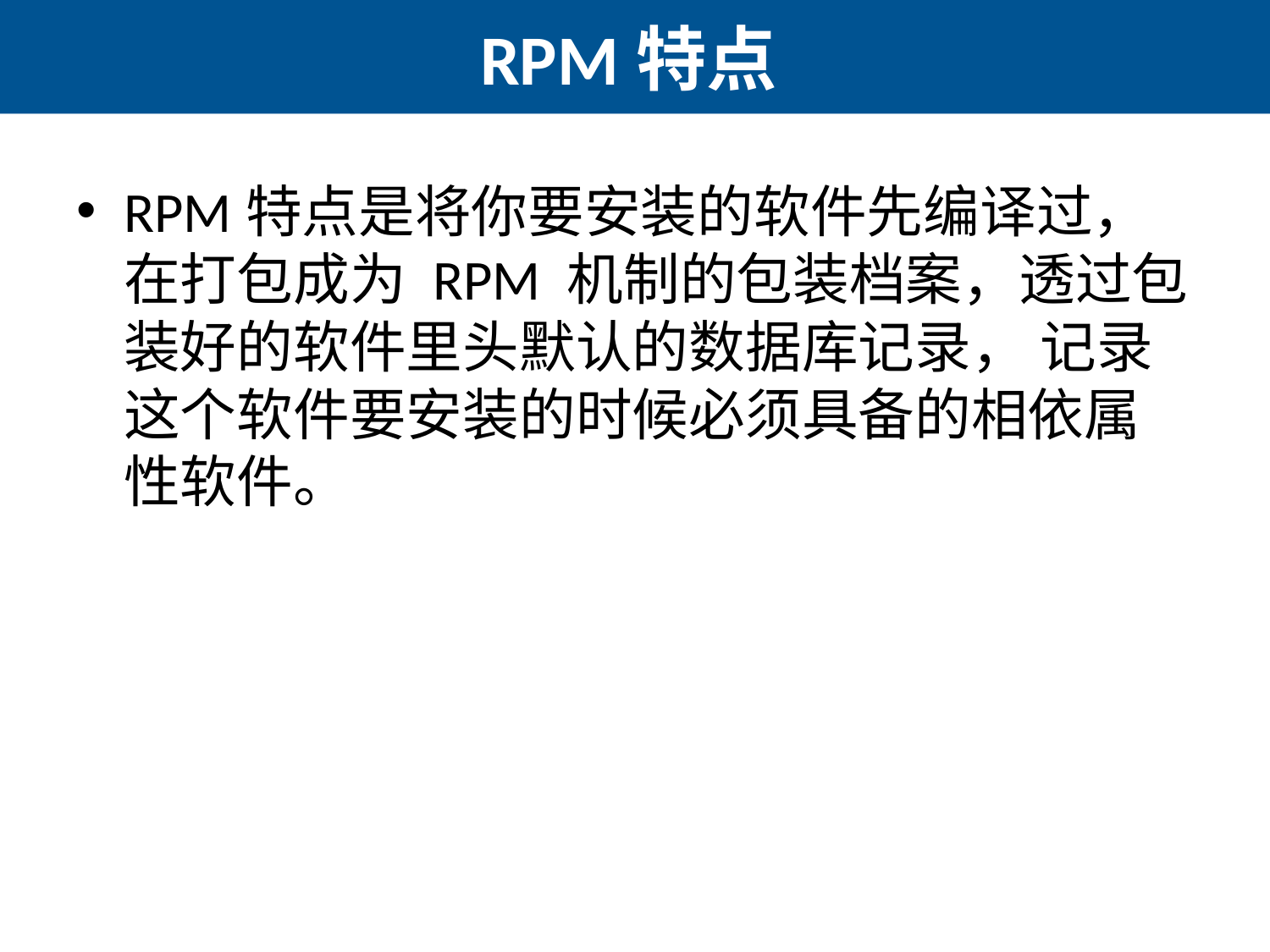

# RPM特点
RPM特点是将你要安装的软件先编译过， 在打包成为 RPM 机制的包装档案，透过包装好的软件里头默认的数据库记录， 记录这个软件要安装的时候必须具备的相依属性软件。